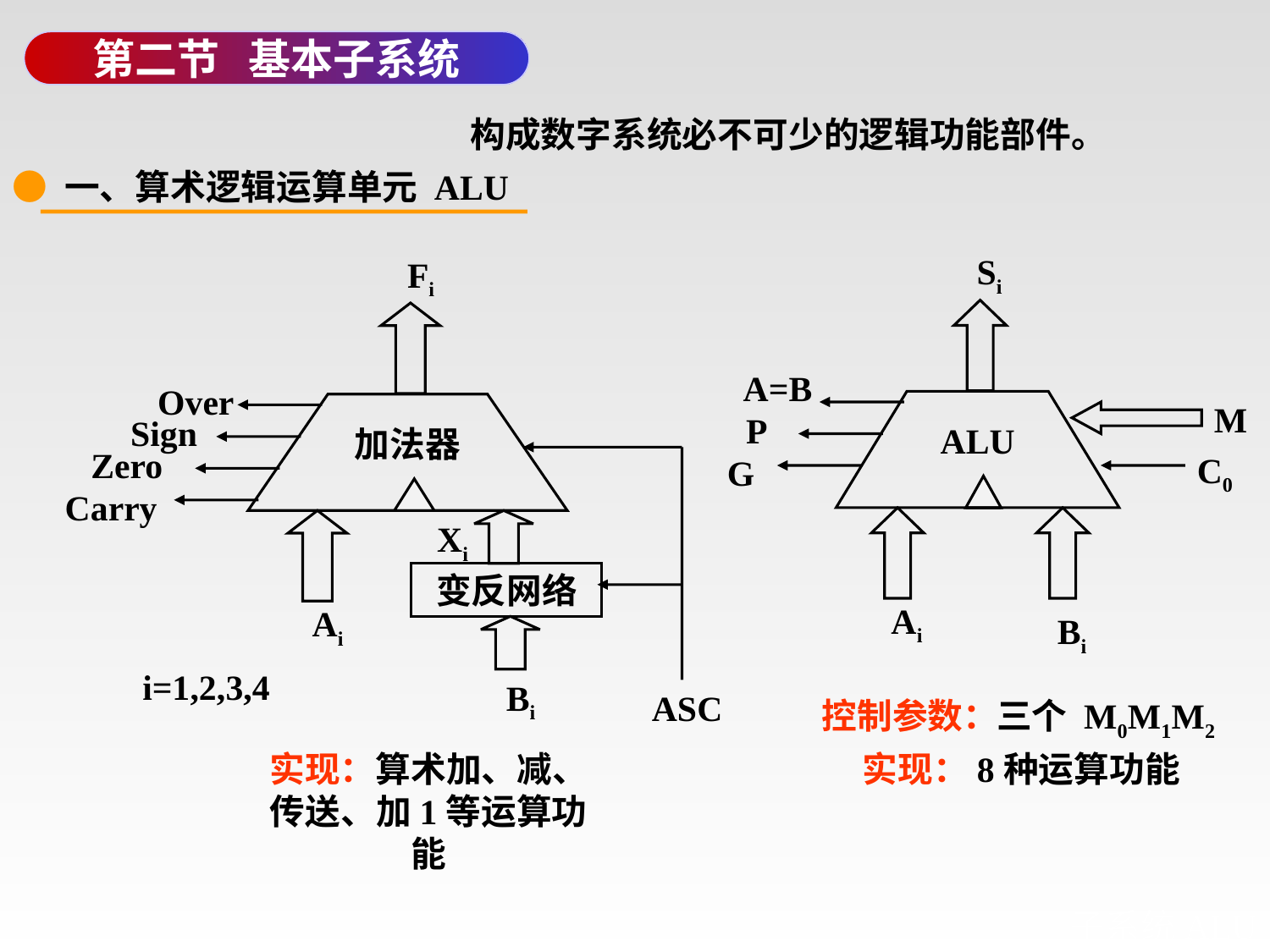

第二节   基本子系统
构成数字系统必不可少的逻辑功能部件。
● 一、算术逻辑运算单元 ALU

Si

M

ALU

Ai
Bi
A=B
P

G

C0
Fi

Over

Sign

加法器
Zero

Carry

Xi

变反网络

Ai

i=1,2,3,4
Bi
ASC
控制参数：
三个 M0M1M2
实现：算术加、减、传送、加1等运算功能
实现：8种运算功能
# 子系统ALU